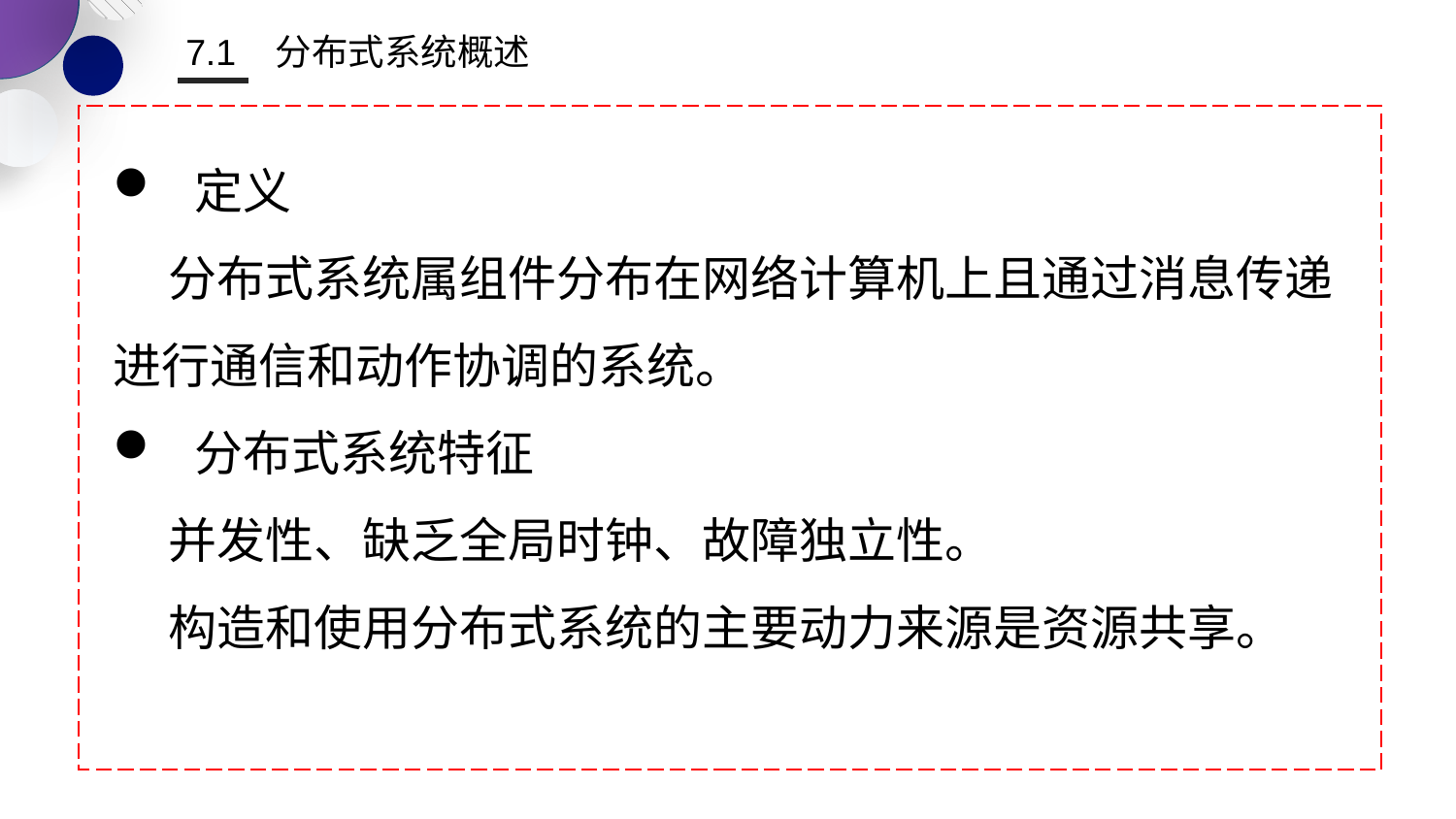

7.1   分布式系统概述

  定义
    分布式系统属组件分布在网络计算机上且通过消息传递进行通信和动作协调的系统。
  分布式系统特征
    并发性、缺乏全局时钟、故障独立性。
    构造和使用分布式系统的主要动力来源是资源共享。